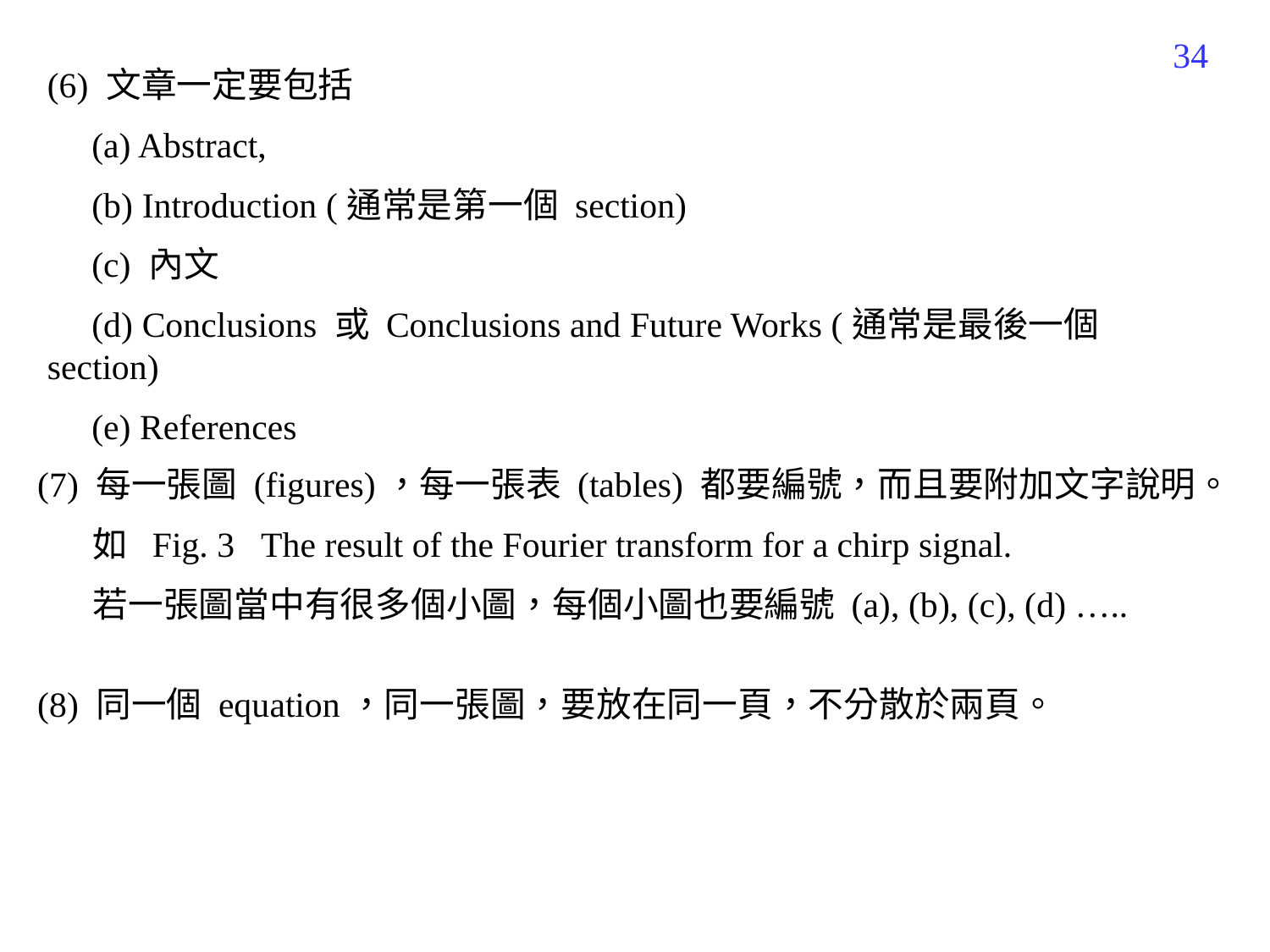

34
(6) 文章一定要包括
     (a) Abstract,
     (b) Introduction (通常是第一個 section)
     (c) 內文
     (d) Conclusions 或 Conclusions and Future Works (通常是最後一個 section)
     (e) References
(7) 每一張圖 (figures)，每一張表 (tables) 都要編號，而且要附加文字說明。
      如  Fig. 3   The result of the Fourier transform for a chirp signal.
      若一張圖當中有很多個小圖，每個小圖也要編號 (a), (b), (c), (d) …..
(8) 同一個 equation，同一張圖，要放在同一頁，不分散於兩頁。